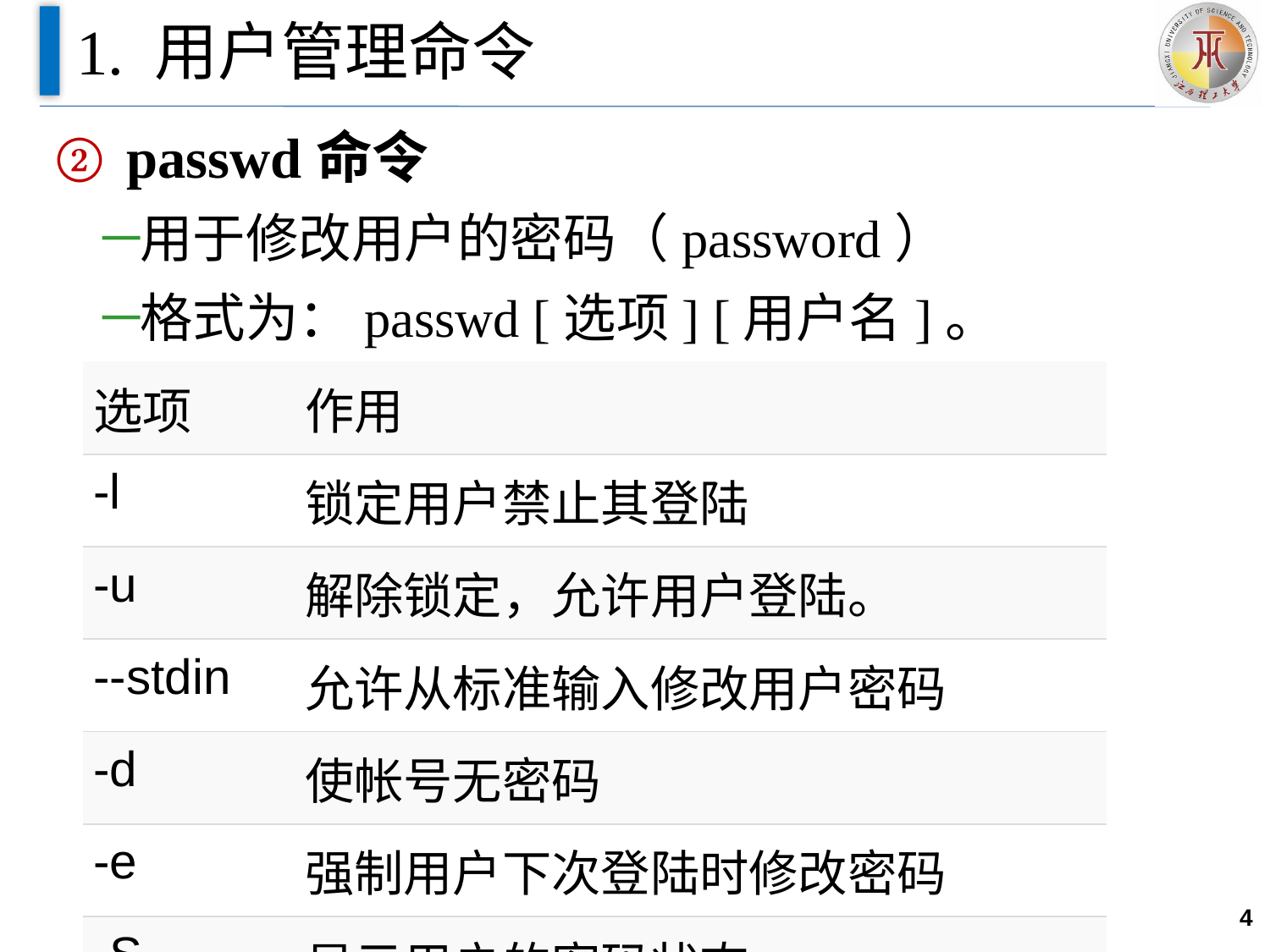

# 1. 用户管理命令
passwd命令
用于修改用户的密码（password）
格式为：passwd [选项] [用户名]。
| 选项 | 作用 |
| --- | --- |
| -l | 锁定用户禁止其登陆 |
| -u | 解除锁定，允许用户登陆。 |
| --stdin | 允许从标准输入修改用户密码 |
| -d | 使帐号无密码 |
| -e | 强制用户下次登陆时修改密码 |
| -S | 显示用户的密码状态 |
4